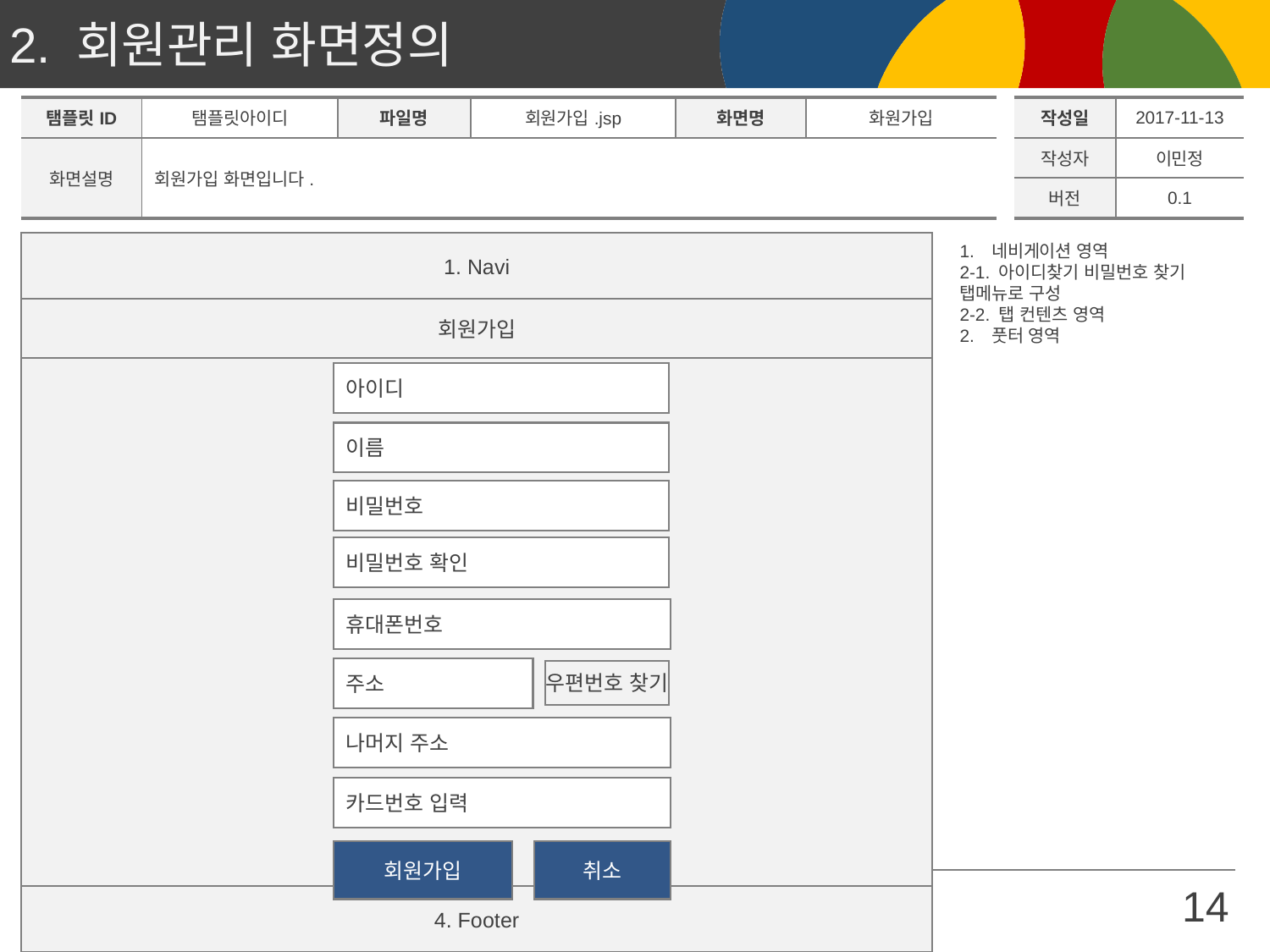

| 탬플릿ID | 탬플릿아이디 | 파일명 | 회원가입.jsp | 화면명 | 화원가입 |  | 작성일 | 2017-11-13 |
| --- | --- | --- | --- | --- | --- | --- | --- | --- |
| 화면설명 | 회원가입 화면입니다. |  |  |  |  |  | 작성자 | 이민정 |
|  |  |  |  |  |  |  | 버전 | 0.1 |
1. Navi
네비게이션 영역
2-1. 아이디찾기 비밀번호 찾기 탭메뉴로 구성
2-2. 탭 컨텐츠 영역
풋터 영역
회원가입

아이디
이름
비밀번호
비밀번호 확인
휴대폰번호
주소
우편번호 찾기
나머지 주소
카드번호 입력
회원가입
취소
4. Footer